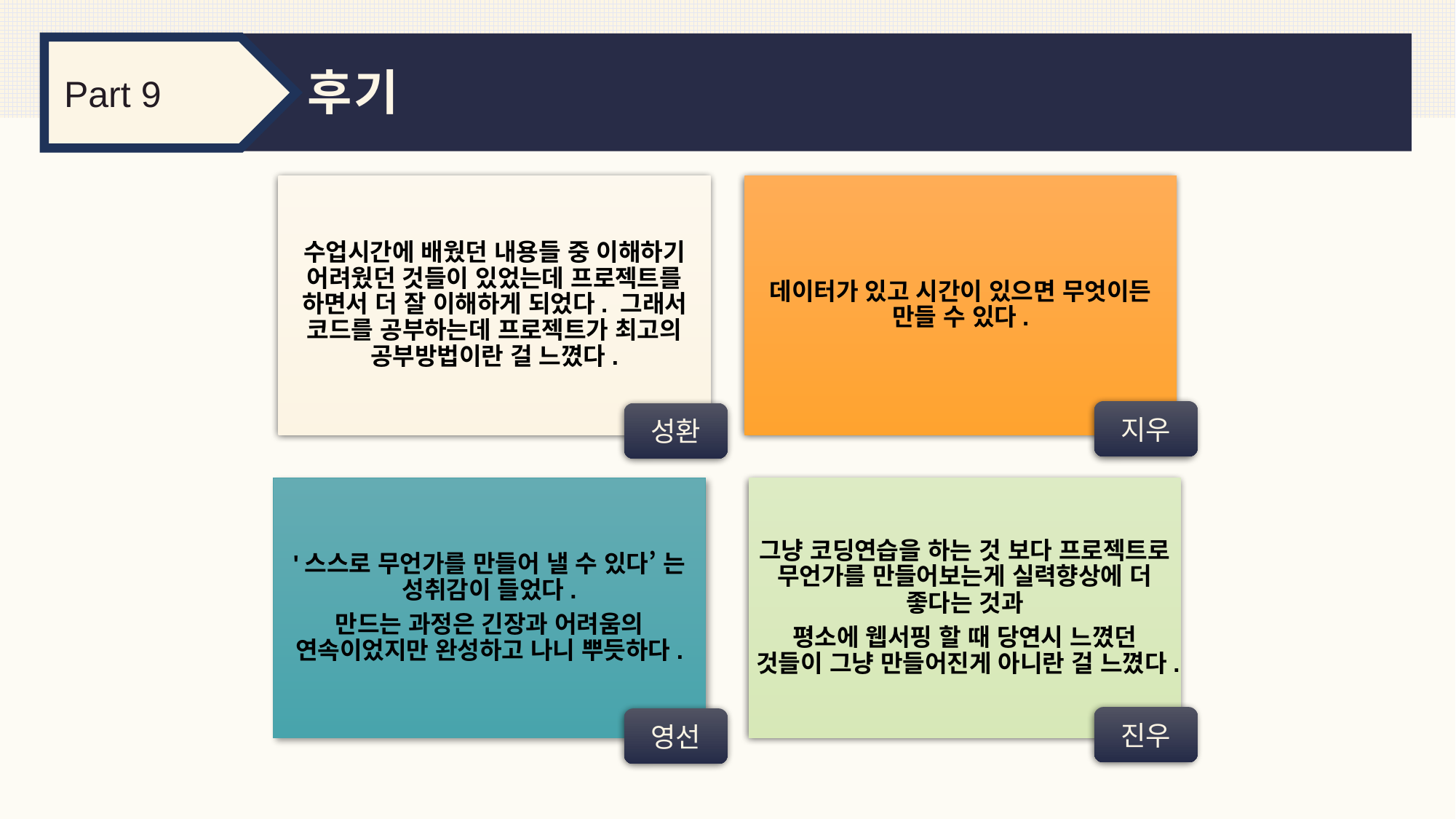

# 후기
Part 9
수업시간에 배웠던 내용들 중 이해하기 어려웠던 것들이 있었는데 프로젝트를 하면서 더 잘 이해하게 되었다. 그래서 코드를 공부하는데 프로젝트가 최고의 공부방법이란 걸 느꼈다.
데이터가 있고 시간이 있으면 무엇이든 만들 수 있다.
'스스로 무언가를 만들어 낼 수 있다’ 는 성취감이 들었다.
만드는 과정은 긴장과 어려움의 연속이었지만 완성하고 나니 뿌듯하다.
그냥 코딩연습을 하는 것 보다 프로젝트로 무언가를 만들어보는게 실력향상에 더 좋다는 것과
평소에 웹서핑 할 때 당연시 느꼈던 것들이 그냥 만들어진게 아니란 걸 느꼈다.
지우
성환
진우
영선